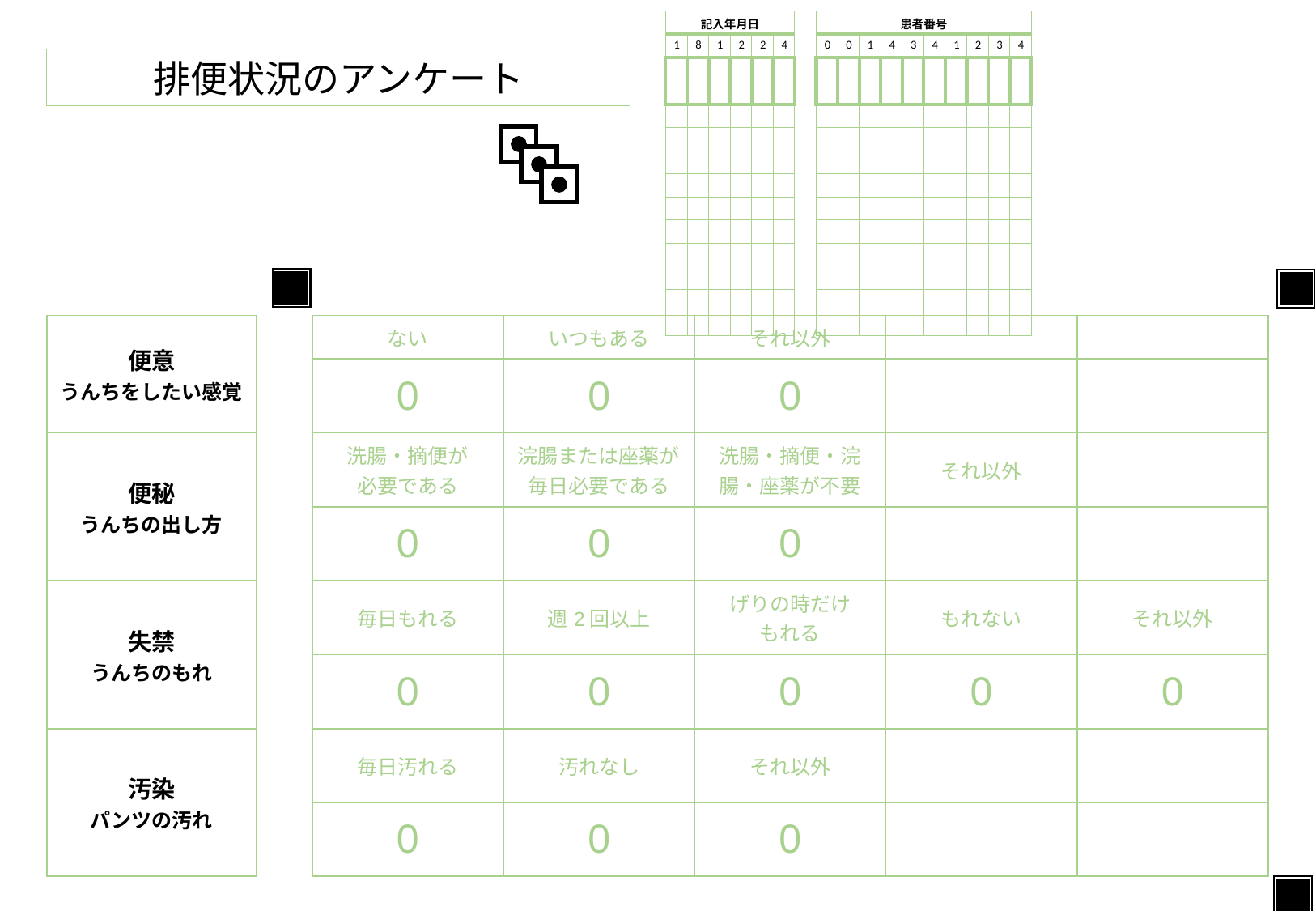

| 記入年月日 |  |  |  |  |  |  | 患者番号 |  |  |  |  |  |  |  |  |  |
| --- | --- | --- | --- | --- | --- | --- | --- | --- | --- | --- | --- | --- | --- | --- | --- | --- |
| 1 | 8 | 1 | 2 | 2 | 4 |  | 0 | 0 | 1 | 4 | 3 | 4 | 1 | 2 | 3 | 4 |
|  |  |  |  |  |  |  |  |  |  |  |  |  |  |  |  |  |
|  |  |  |  |  |  |  |  |  |  |  |  |  |  |  |  |  |
|  |  |  |  |  |  |  |  |  |  |  |  |  |  |  |  |  |
|  |  |  |  |  |  |  |  |  |  |  |  |  |  |  |  |  |
|  |  |  |  |  |  |  |  |  |  |  |  |  |  |  |  |  |
|  |  |  |  |  |  |  |  |  |  |  |  |  |  |  |  |  |
|  |  |  |  |  |  |  |  |  |  |  |  |  |  |  |  |  |
|  |  |  |  |  |  |  |  |  |  |  |  |  |  |  |  |  |
|  |  |  |  |  |  |  |  |  |  |  |  |  |  |  |  |  |
|  |  |  |  |  |  |  |  |  |  |  |  |  |  |  |  |  |
|  |  |  |  |  |  |  |  |  |  |  |  |  |  |  |  |  |
排便状況のアンケート

| 便意 うんちをしたい感覚 |  | ない | いつもある | それ以外 |  |  |
| --- | --- | --- | --- | --- | --- | --- |
|  |  | 0 | 0 | 0 |  |  |
| 便秘 うんちの出し方 |  | 洗腸・摘便が 必要である | 浣腸または座薬が 毎日必要である | 洗腸・摘便・浣腸・座薬が不要 | それ以外 |  |
|  |  | 0 | 0 | 0 |  |  |
| 失禁 うんちのもれ |  | 毎日もれる | 週2回以上 | げりの時だけ もれる | もれない | それ以外 |
|  |  | 0 | 0 | 0 | 0 | 0 |
| 汚染 パンツの汚れ |  | 毎日汚れる | 汚れなし | それ以外 |  |  |
|  |  | 0 | 0 | 0 |  |  |